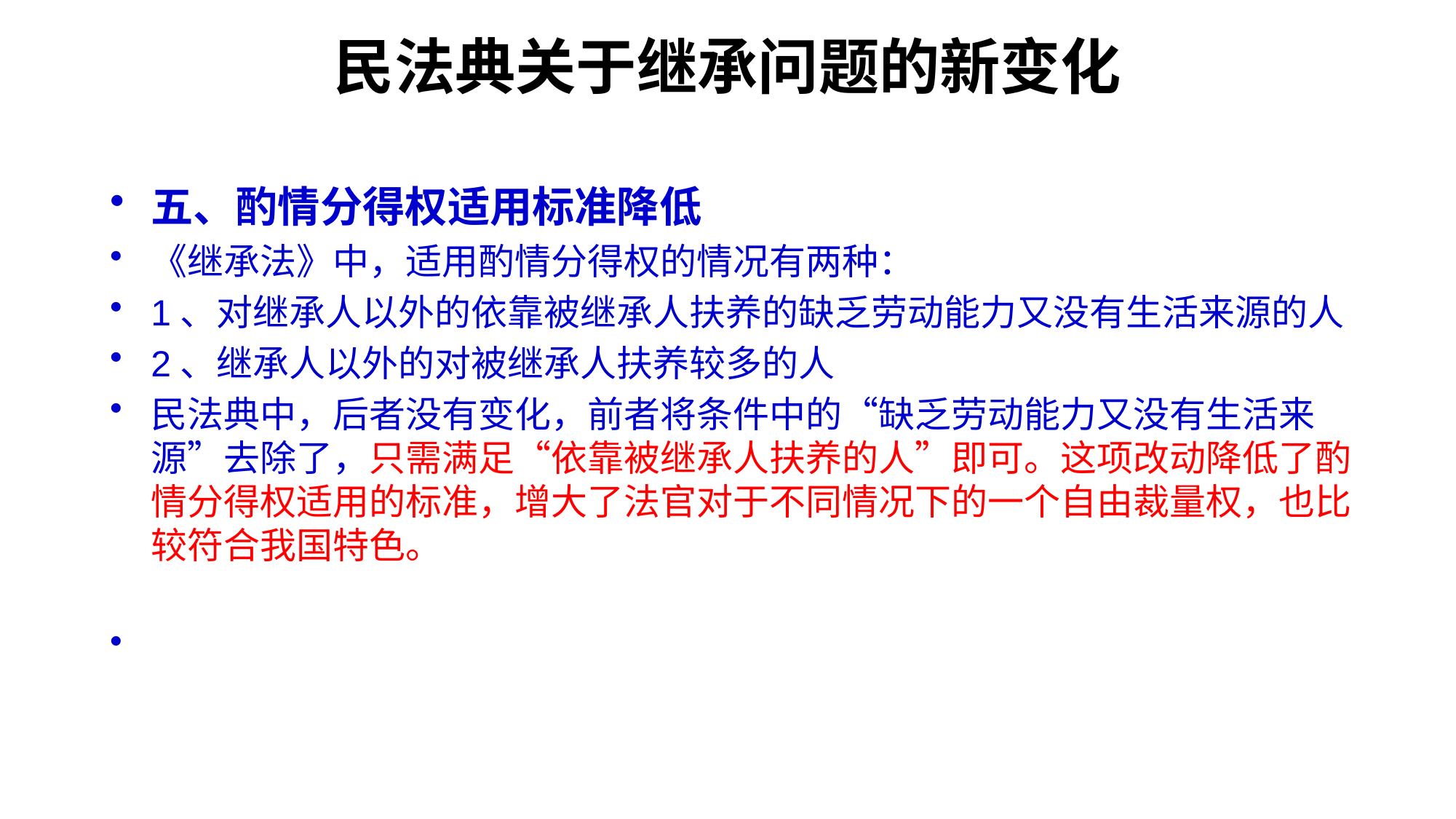

# 民法典关于继承问题的新变化

五、酌情分得权适用标准降低
《继承法》中，适用酌情分得权的情况有两种：
1、对继承人以外的依靠被继承人扶养的缺乏劳动能力又没有生活来源的人
2、继承人以外的对被继承人扶养较多的人
民法典中，后者没有变化，前者将条件中的“缺乏劳动能力又没有生活来源”去除了，只需满足“依靠被继承人扶养的人”即可。这项改动降低了酌情分得权适用的标准，增大了法官对于不同情况下的一个自由裁量权，也比较符合我国特色。